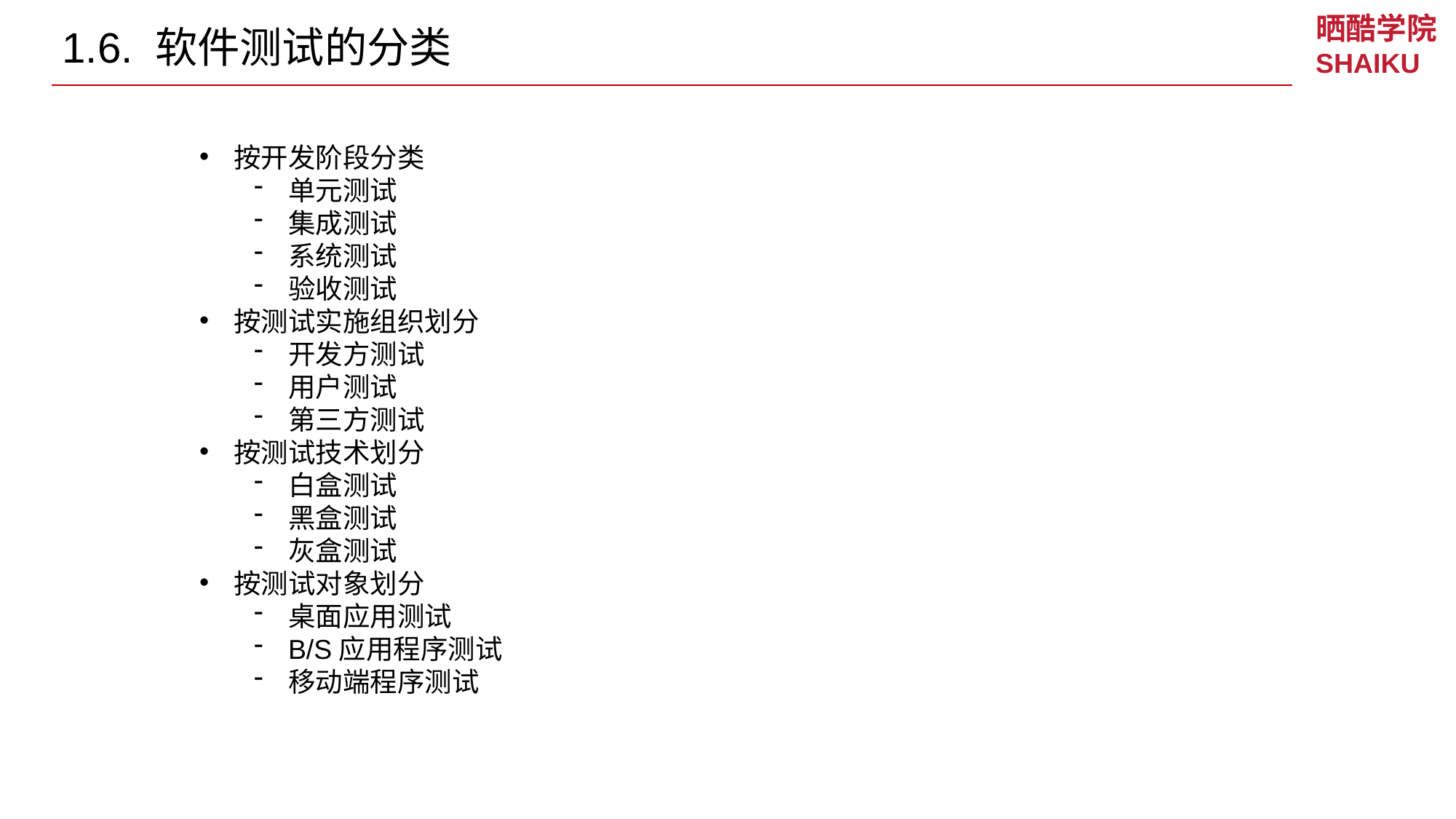

1.6. 软件测试的分类
按开发阶段分类
单元测试
集成测试
系统测试
验收测试
按测试实施组织划分
开发方测试
用户测试
第三方测试
按测试技术划分
白盒测试
黑盒测试
灰盒测试
按测试对象划分
桌面应用测试
B/S应用程序测试
移动端程序测试